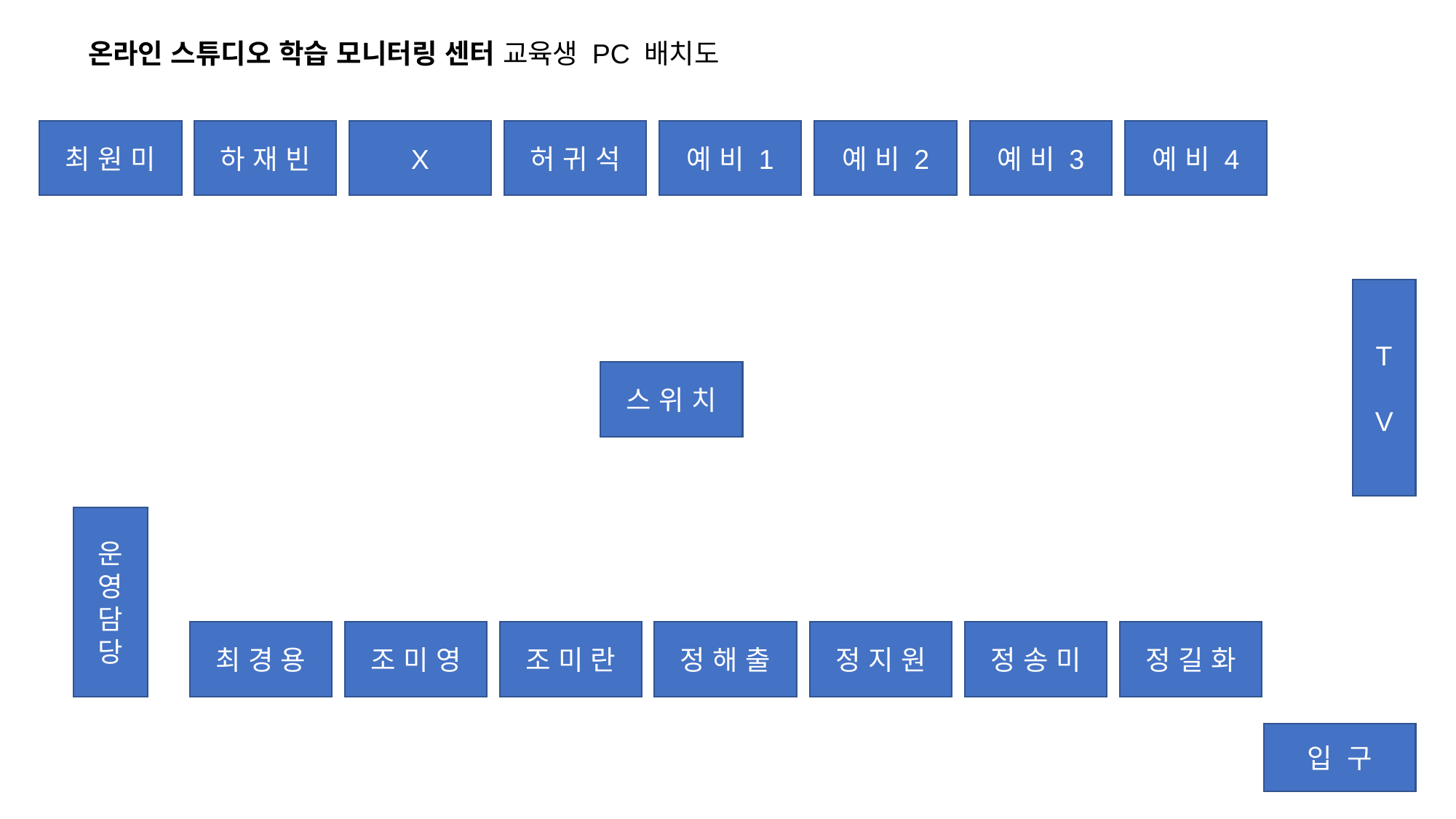

온라인 스튜디오 학습 모니터링 센터 교육생 PC 배치도
최 원 미
하 재 빈
X
허 귀 석
예 비 1
예 비 2
예 비 3
예 비 4
T

V
스 위 치
운
영
담
당
최 경 용
조 미 영
조 미 란
정 해 출
정 지 원
정 송 미
정 길 화
입  구